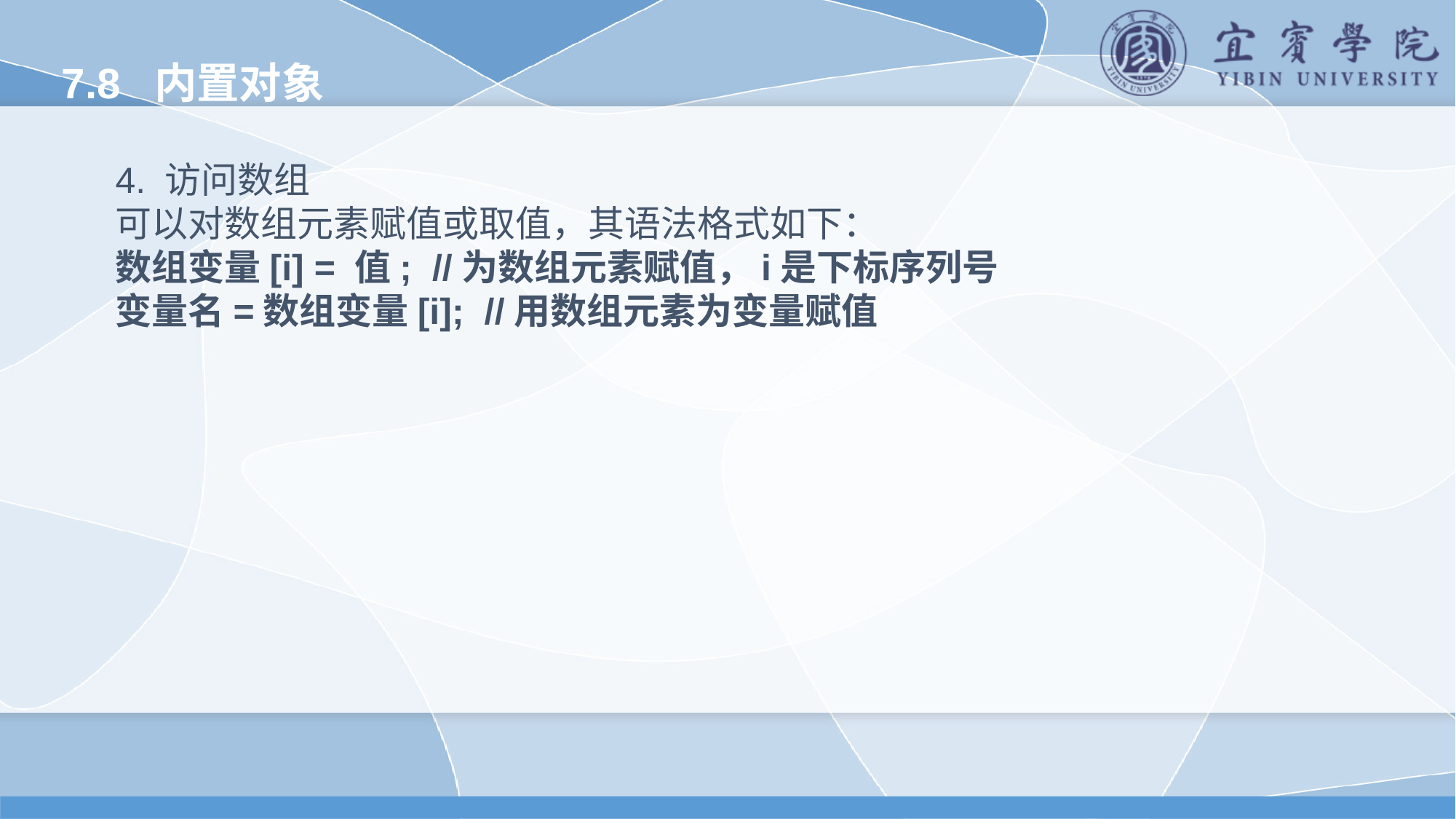

7.8  内置对象
4. 访问数组
可以对数组元素赋值或取值，其语法格式如下：
数组变量[i] = 值;  //为数组元素赋值，i是下标序列号
变量名=数组变量[i];  //用数组元素为变量赋值